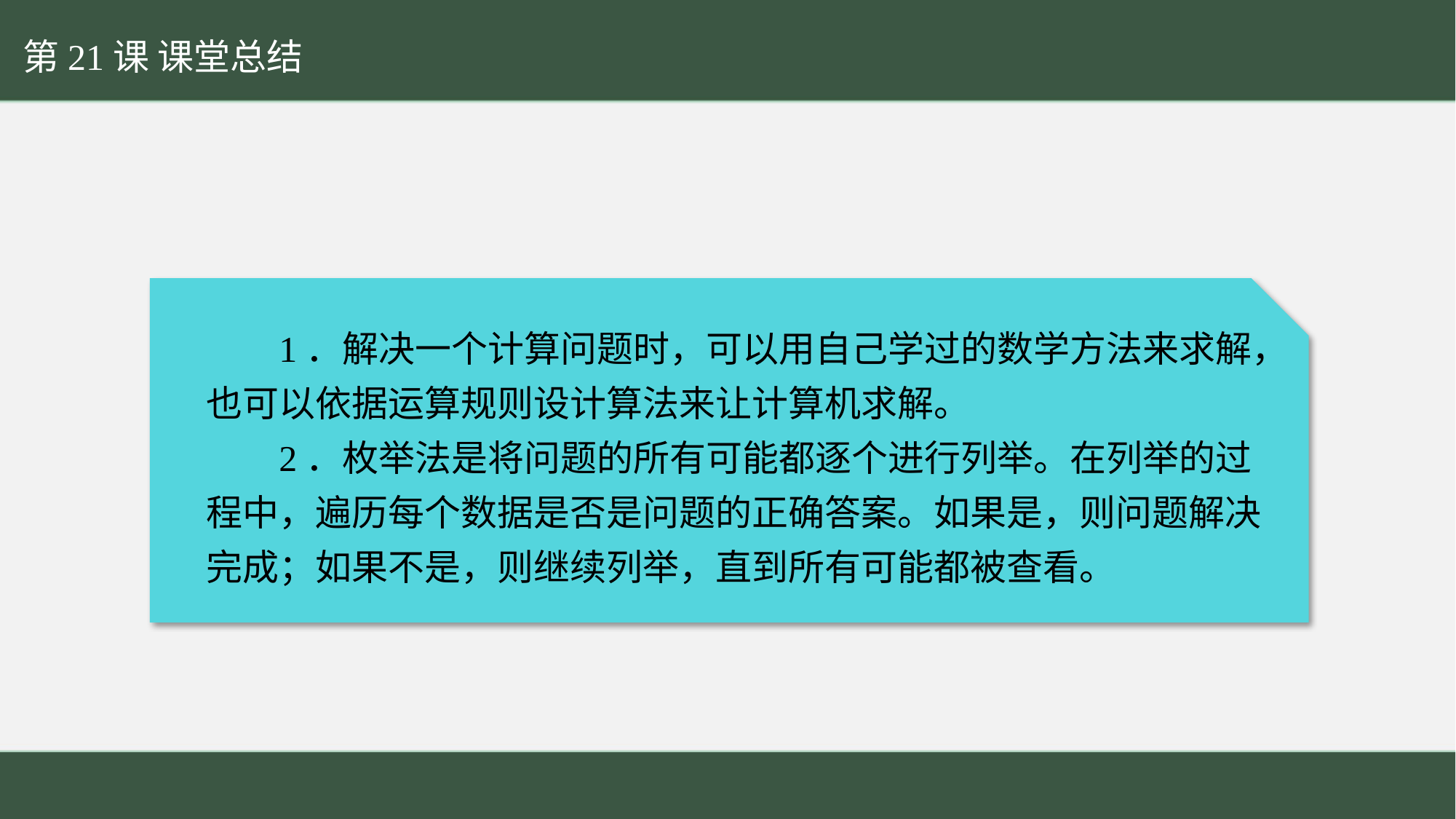

第21课 课堂总结

1．解决一个计算问题时，可以用自己学过的数学方法来求解，也可以依据运算规则设计算法来让计算机求解。
2．枚举法是将问题的所有可能都逐个进行列举。在列举的过程中，遍历每个数据是否是问题的正确答案。如果是，则问题解决完成；如果不是，则继续列举，直到所有可能都被查看。